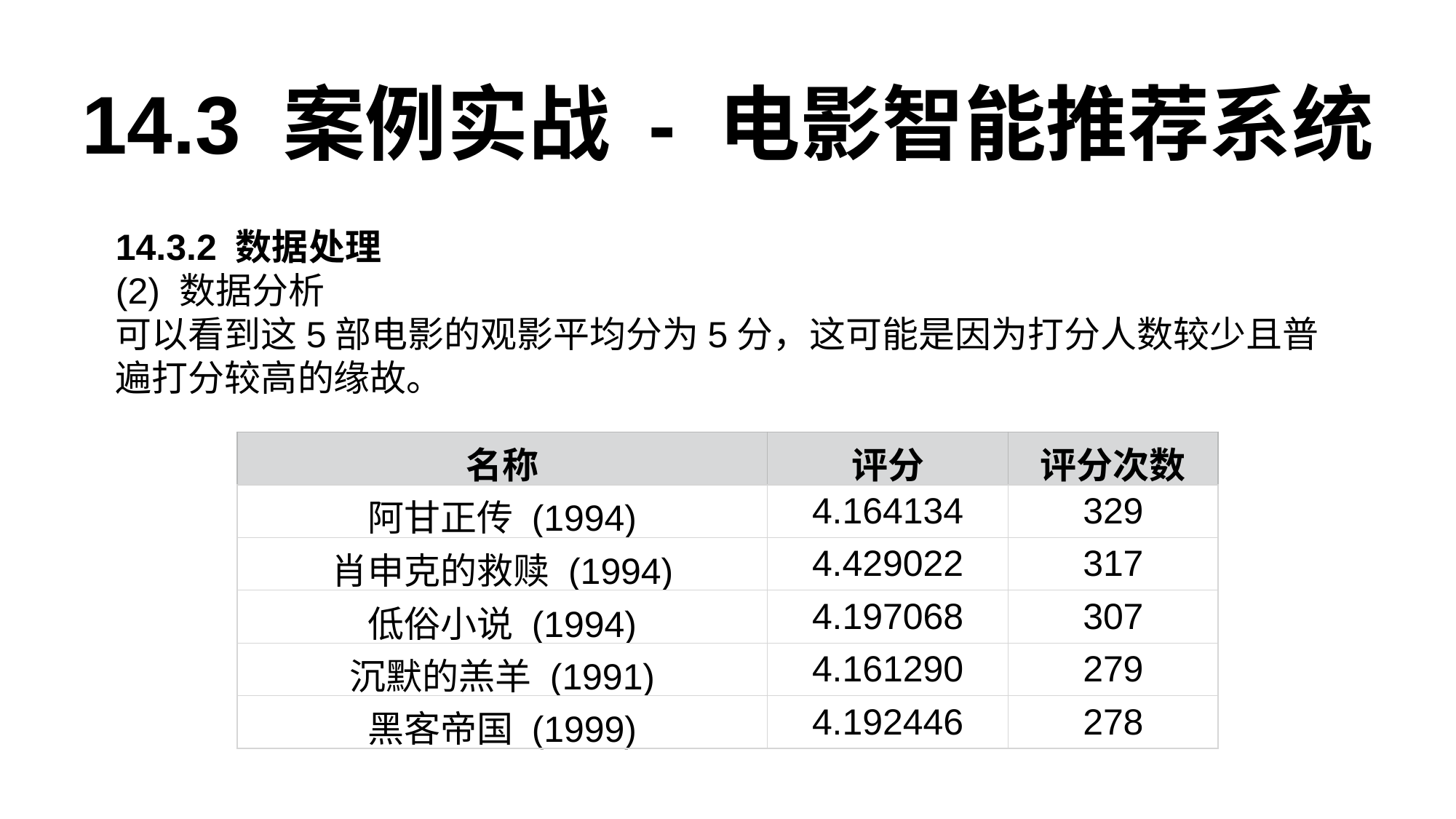

14.3 案例实战 - 电影智能推荐系统
14.3.2 数据处理
(2) 数据分析
可以看到这5部电影的观影平均分为5分，这可能是因为打分人数较少且普遍打分较高的缘故。
| 名称 | 评分 | 评分次数 |
| --- | --- | --- |
| 阿甘正传 (1994) | 4.164134 | 329 |
| 肖申克的救赎 (1994) | 4.429022 | 317 |
| 低俗小说 (1994) | 4.197068 | 307 |
| 沉默的羔羊 (1991) | 4.161290 | 279 |
| 黑客帝国 (1999) | 4.192446 | 278 |